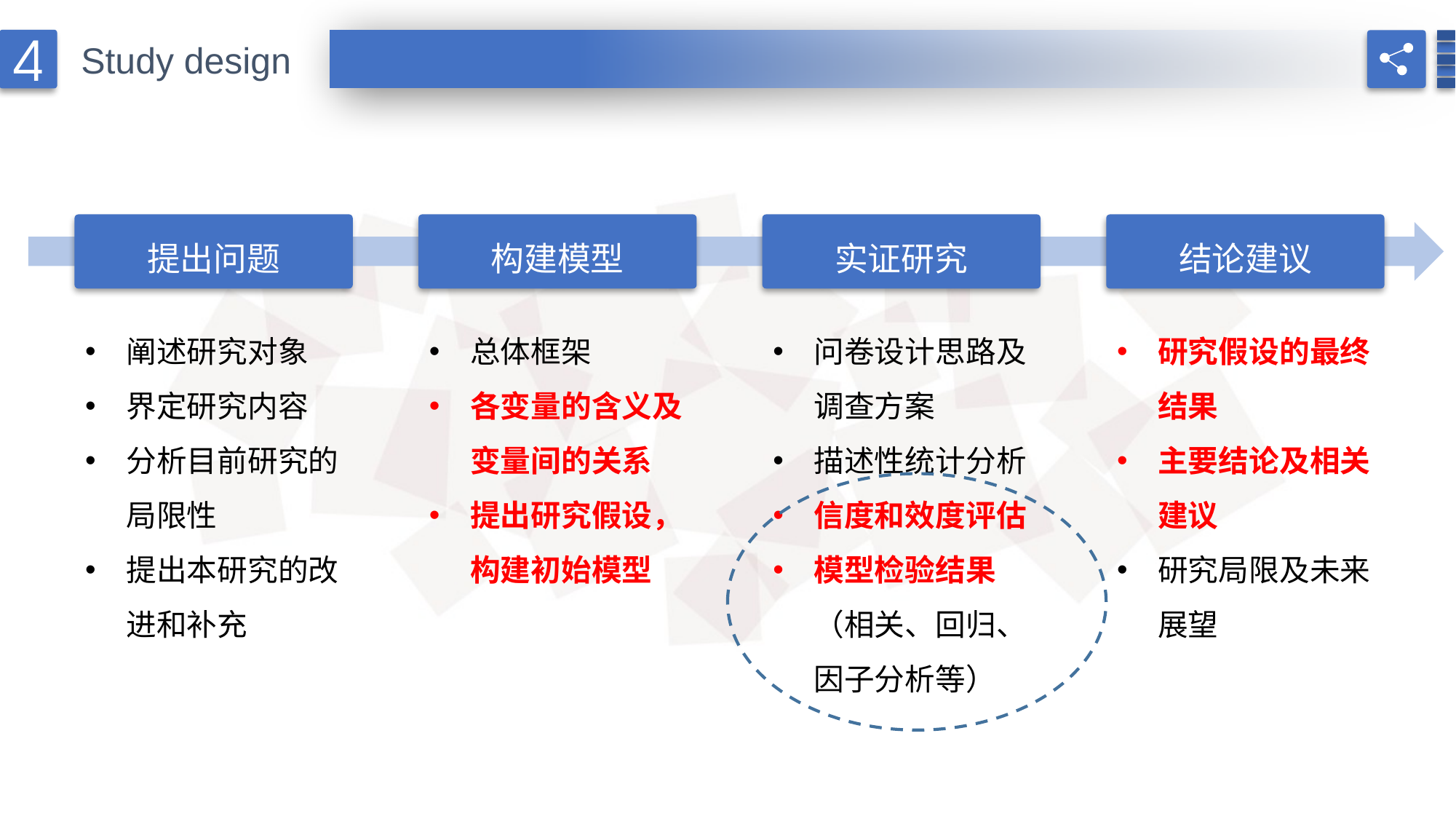

4

 Study design
提出问题
构建模型
实证研究
结论建议

阐述研究对象
界定研究内容
分析目前研究的局限性
提出本研究的改进和补充
总体框架
各变量的含义及变量间的关系
提出研究假设，构建初始模型
问卷设计思路及调查方案
描述性统计分析
信度和效度评估
模型检验结果（相关、回归、因子分析等）
研究假设的最终结果
主要结论及相关建议
研究局限及未来展望